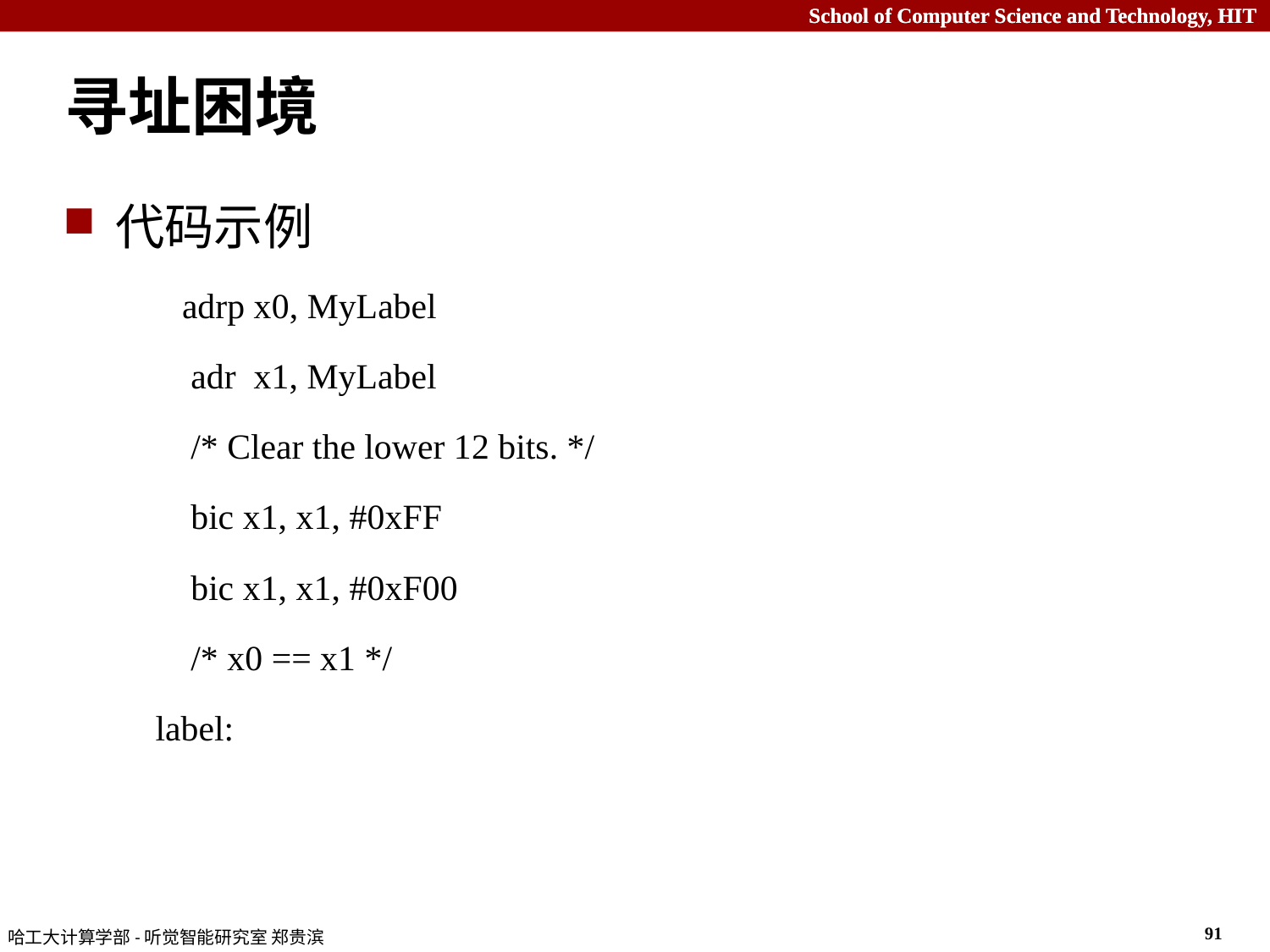

# 寻址困境
代码示例
   adrp x0, MyLabel
    adr  x1, MyLabel
    /* Clear the lower 12 bits. */
    bic x1, x1, #0xFF
    bic x1, x1, #0xF00
    /* x0 == x1 */
label: